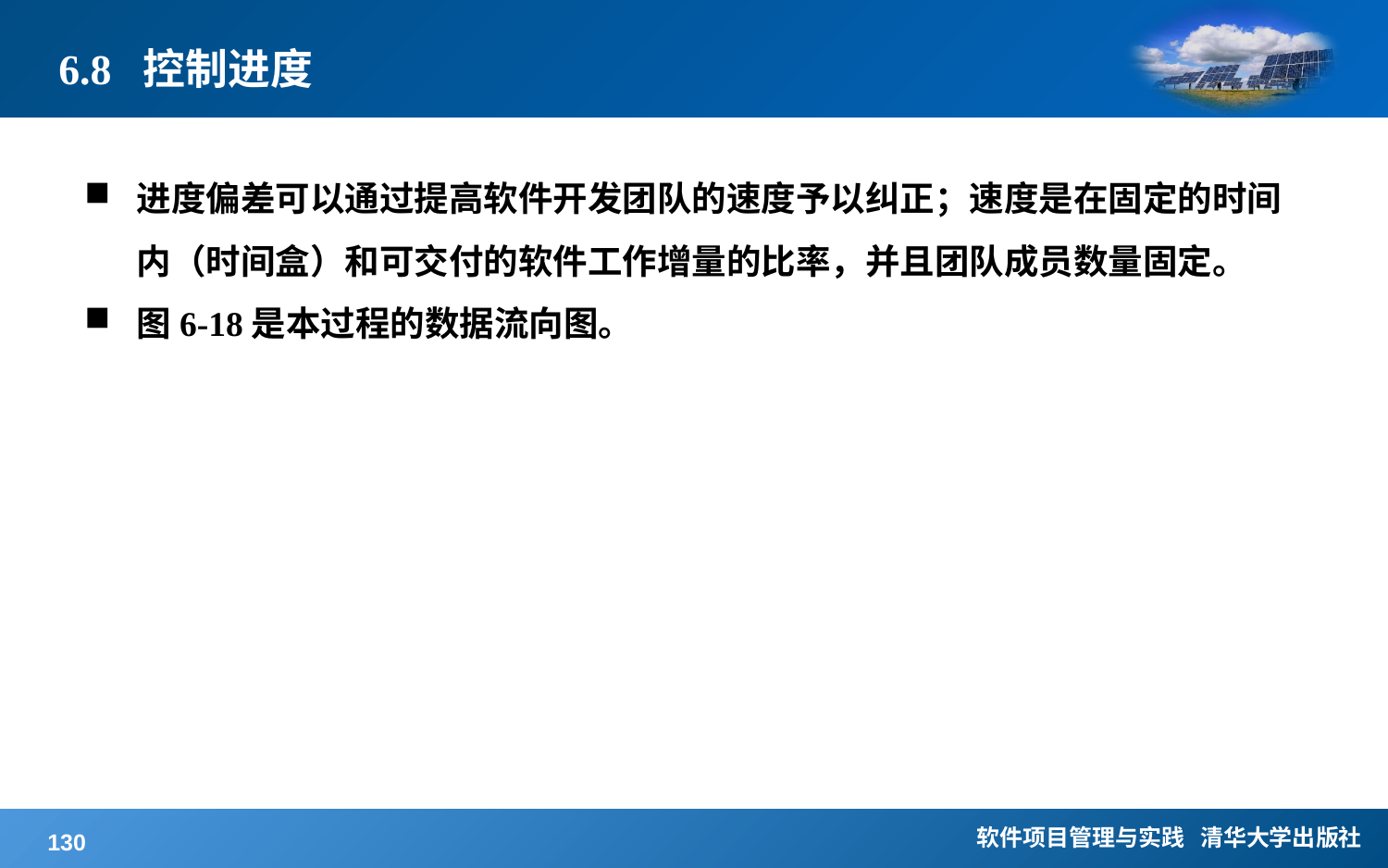

# 6.8  控制进度
进度偏差可以通过提高软件开发团队的速度予以纠正；速度是在固定的时间内（时间盒）和可交付的软件工作增量的比率，并且团队成员数量固定。
图6-18是本过程的数据流向图。